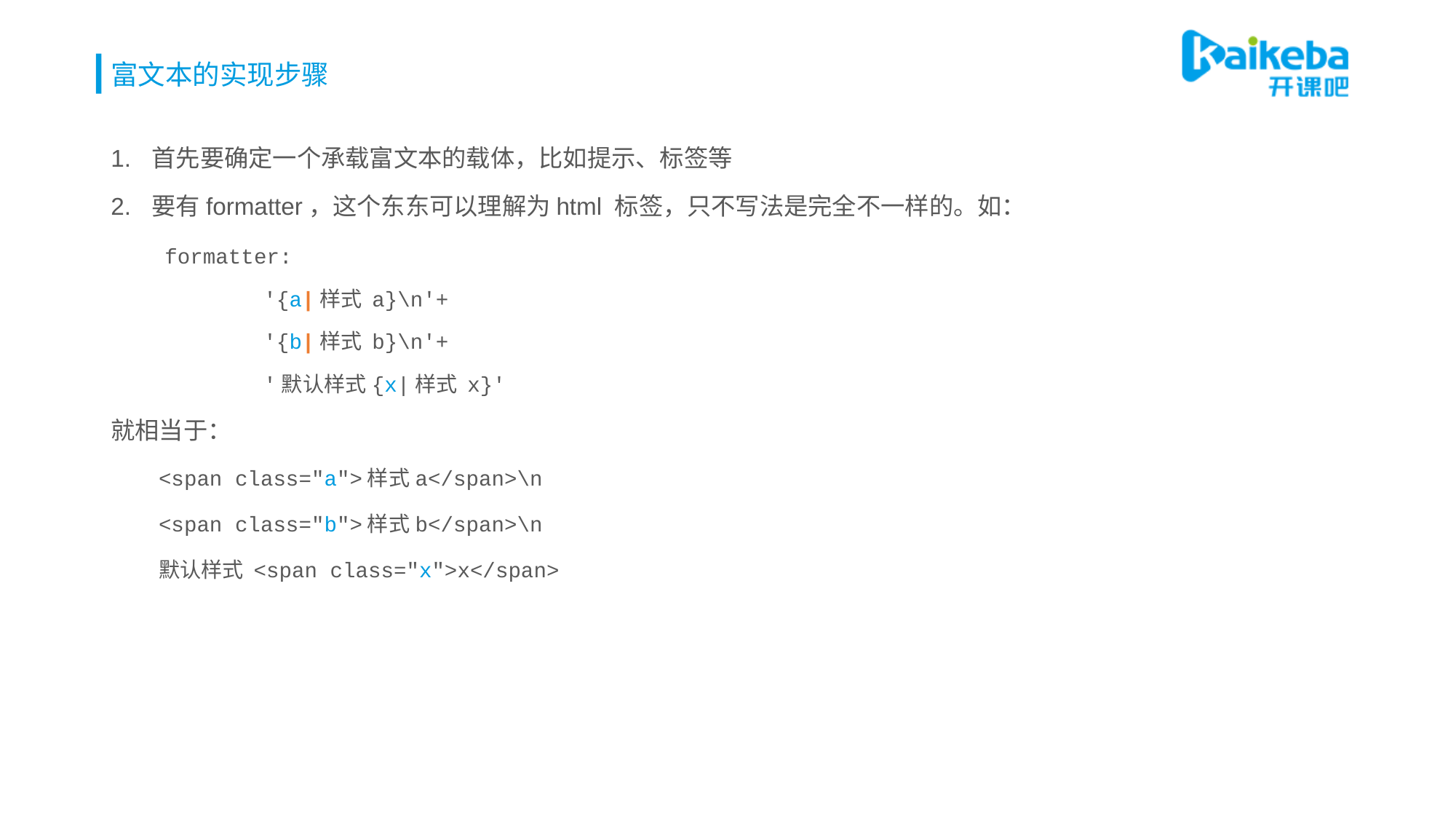

# 富文本的实现步骤
首先要确定一个承载富文本的载体，比如提示、标签等
要有formatter，这个东东可以理解为html 标签，只不写法是完全不一样的。如：
        formatter:
            '{a|样式 a}\n'+
            '{b|样式 b}\n'+
            '默认样式{x|样式 x}'
就相当于：
<span class="a">样式a</span>\n
<span class="b">样式b</span>\n
默认样式 <span class="x">x</span>